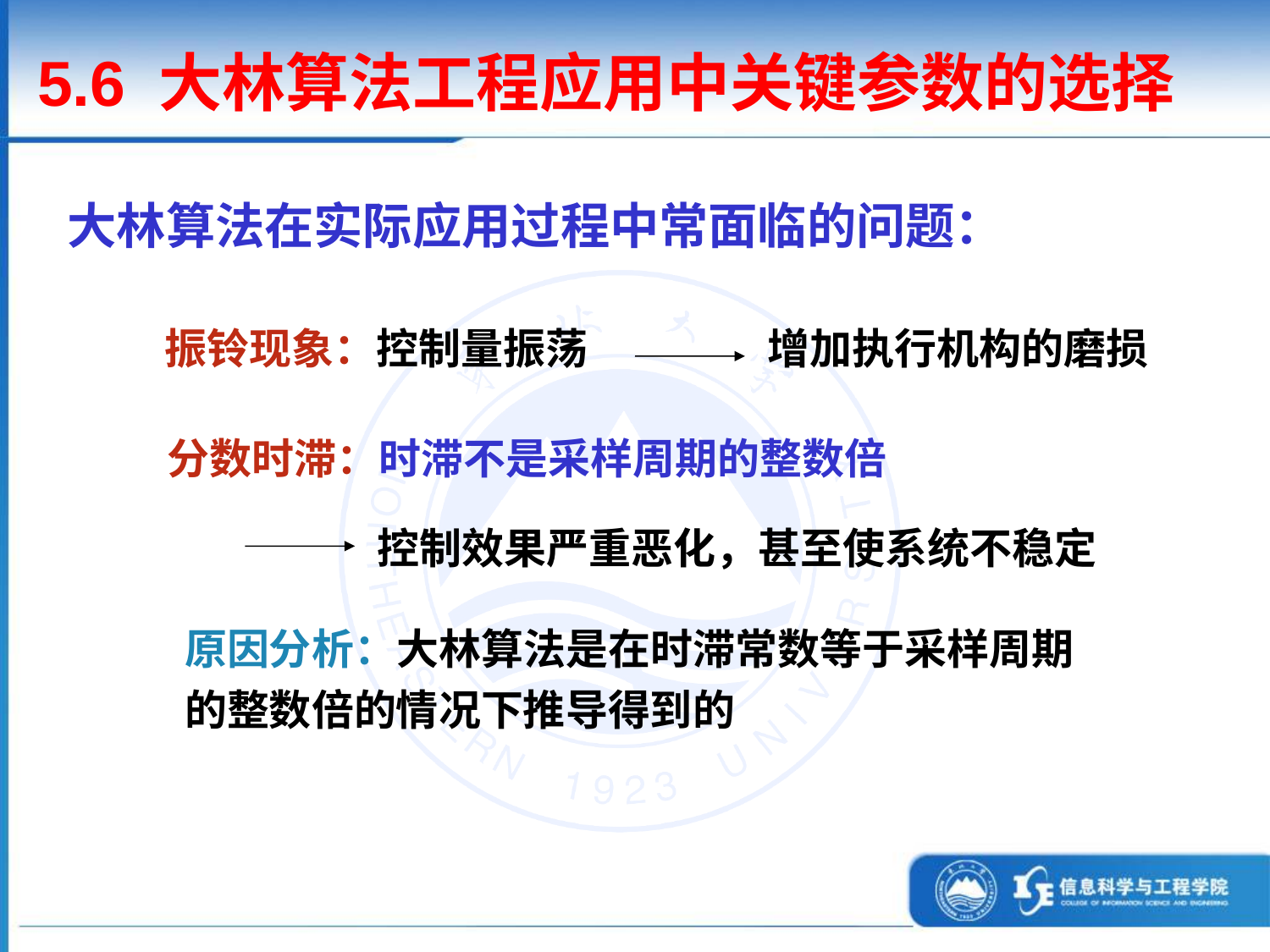

5.6 大林算法工程应用中关键参数的选择
大林算法在实际应用过程中常面临的问题：
振铃现象：控制量振荡
增加执行机构的磨损

分数时滞：时滞不是采样周期的整数倍

控制效果严重恶化，甚至使系统不稳定

原因分析：大林算法是在时滞常数等于采样周期的整数倍的情况下推导得到的